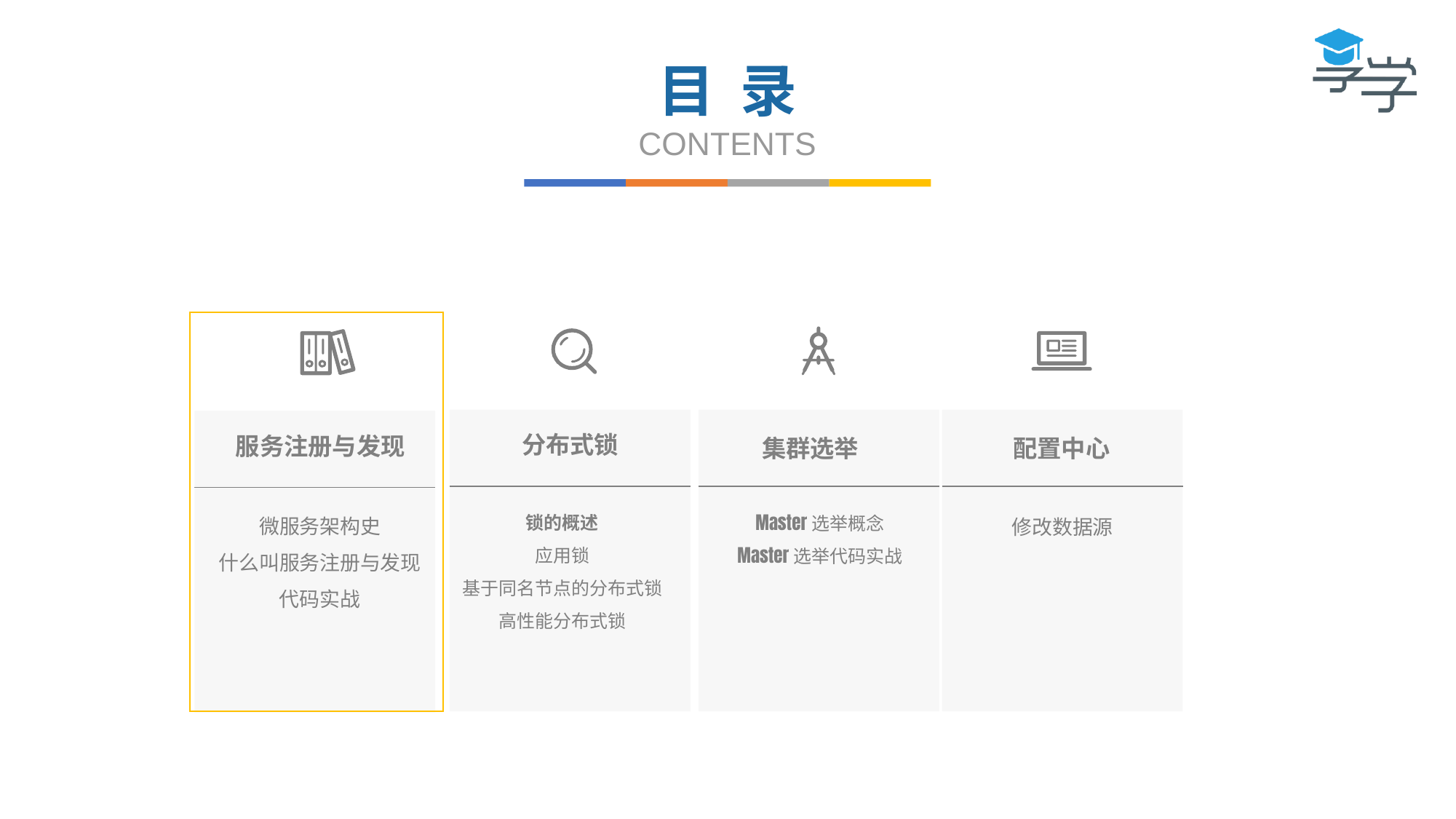

目  录
CONTENTS

分布式锁
服务注册与发现
配置中心
集群选举
锁的概述
应用锁
基于同名节点的分布式锁
高性能分布式锁
Master选举概念
Master选举代码实战
微服务架构史
什么叫服务注册与发现
代码实战
修改数据源